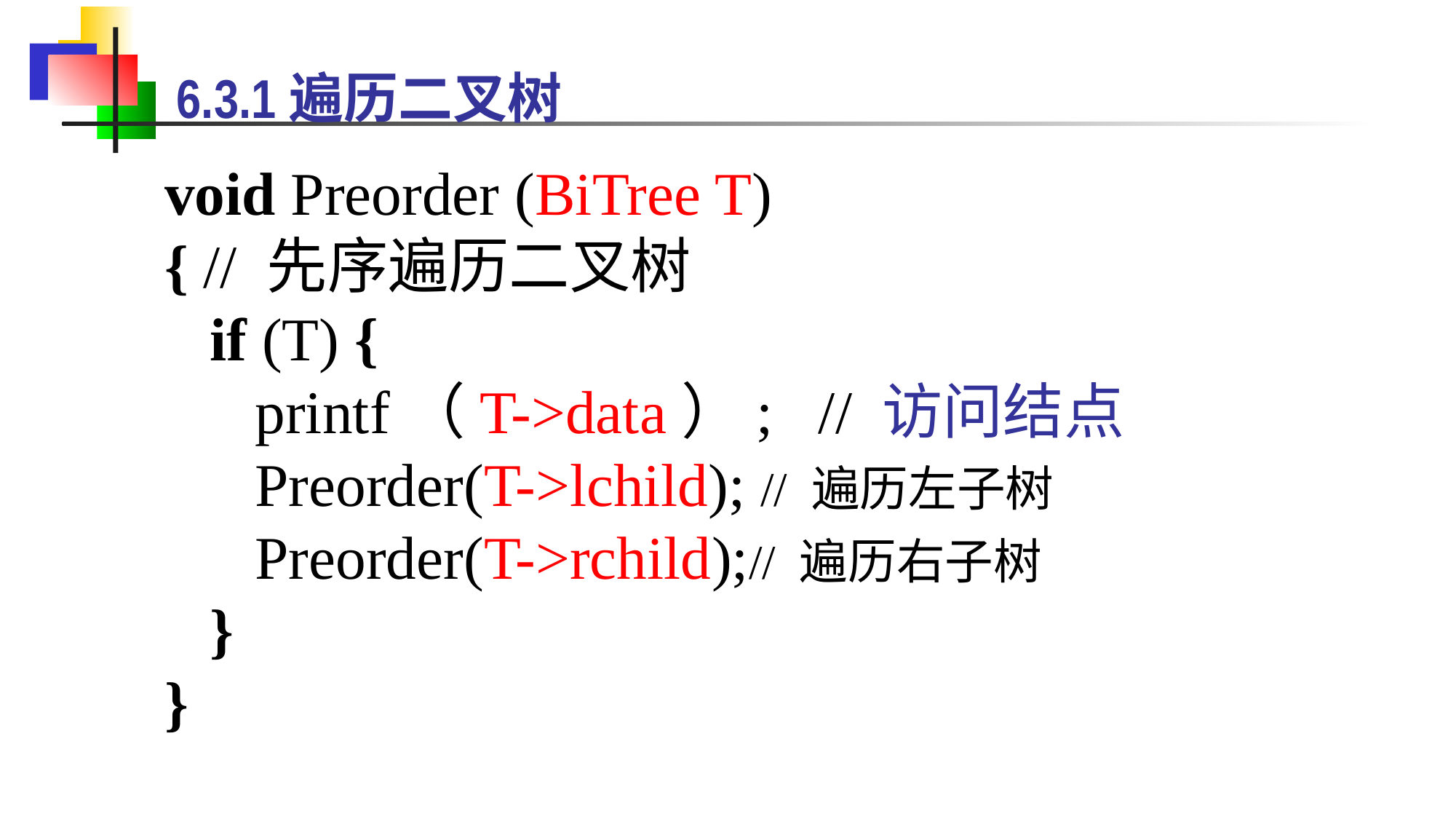

6.3.1遍历二叉树
void Preorder (BiTree T)
{ // 先序遍历二叉树
   if (T) {
      printf（T->data）;   // 访问结点
      Preorder(T->lchild); // 遍历左子树
      Preorder(T->rchild);// 遍历右子树
   }
}